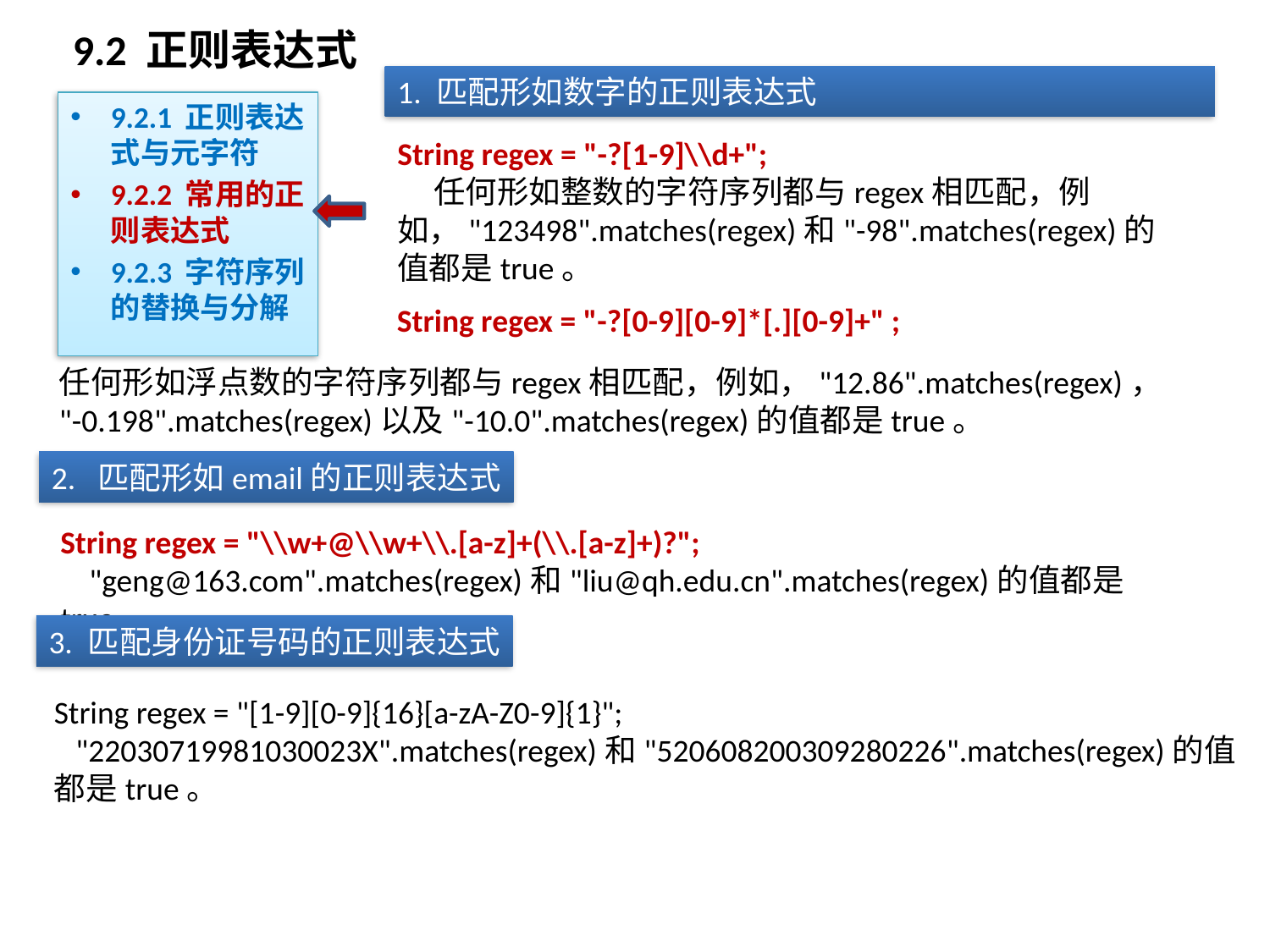

# 9.2 正则表达式
1. 匹配形如数字的正则表达式
9.2.1 正则表达式与元字符
9.2.2 常用的正则表达式
9.2.3 字符序列的替换与分解
String regex = "-?[1-9]\\d+";
    任何形如整数的字符序列都与regex相匹配，例如，"123498".matches(regex)和"-98".matches(regex)的值都是true。

String regex = "-?[0-9][0-9]*[.][0-9]+" ;

任何形如浮点数的字符序列都与regex相匹配，例如，"12.86".matches(regex)，
"-0.198".matches(regex)以及"-10.0".matches(regex)的值都是true。
2.  匹配形如email的正则表达式
String regex = "\\w+@\\w+\\.[a-z]+(\\.[a-z]+)?";
    "geng@163.com".matches(regex)和"liu@qh.edu.cn".matches(regex)的值都是true。
3. 匹配身份证号码的正则表达式
String regex = "[1-9][0-9]{16}[a-zA-Z0-9]{1}";
   "22030719981030023X".matches(regex)和"520608200309280226".matches(regex)的值都是true。